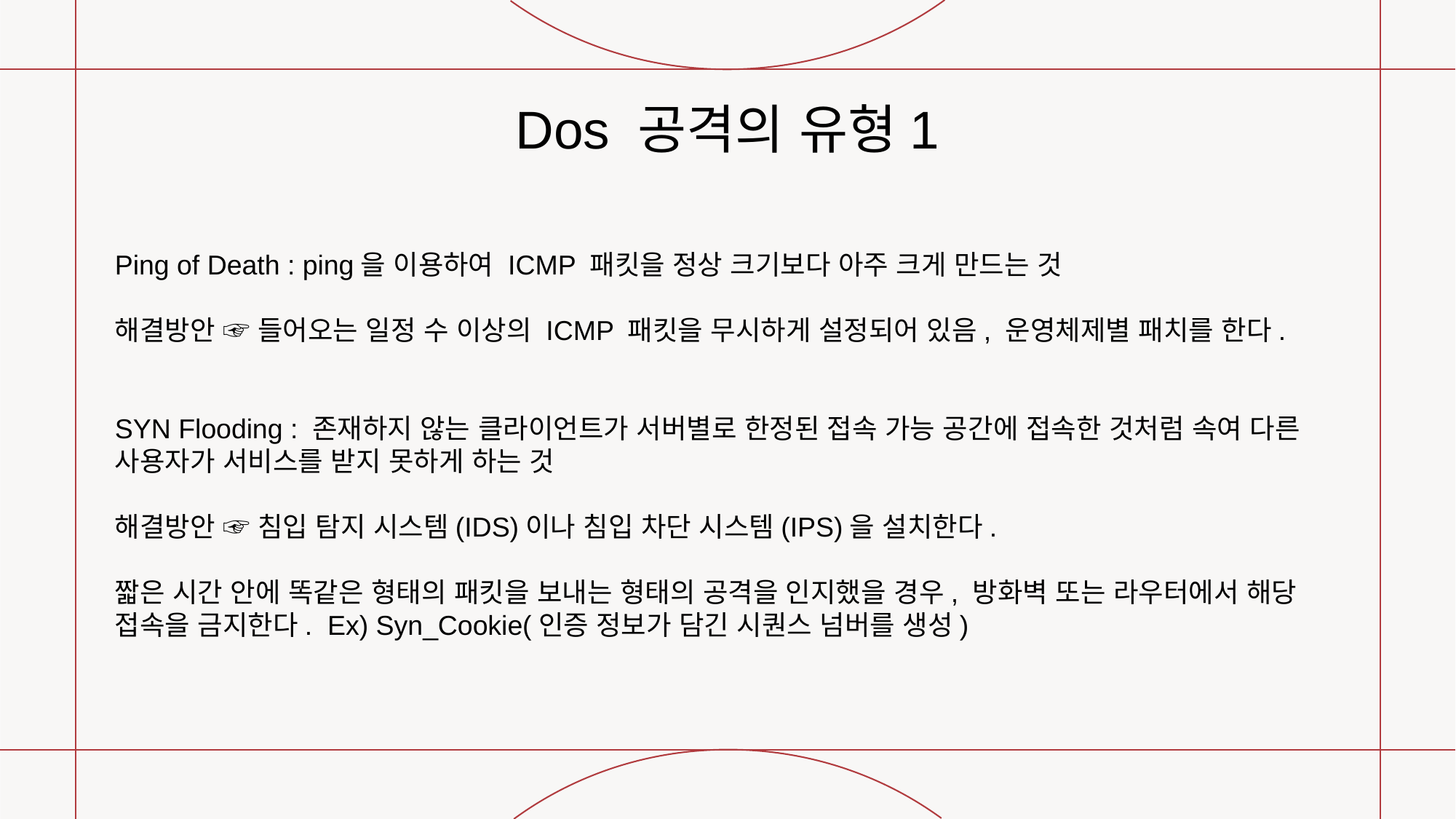

Dos 공격의 유형1
Ping of Death : ping을 이용하여 ICMP 패킷을 정상 크기보다 아주 크게 만드는 것

해결방안 ☞ 들어오는 일정 수 이상의 ICMP 패킷을 무시하게 설정되어 있음, 운영체제별 패치를 한다.

SYN Flooding : 존재하지 않는 클라이언트가 서버별로 한정된 접속 가능 공간에 접속한 것처럼 속여 다른 사용자가 서비스를 받지 못하게 하는 것

해결방안 ☞ 침입 탐지 시스템(IDS)이나 침입 차단 시스템(IPS)을 설치한다.

짧은 시간 안에 똑같은 형태의 패킷을 보내는 형태의 공격을 인지했을 경우, 방화벽 또는 라우터에서 해당 접속을 금지한다.  Ex) Syn_Cookie(인증 정보가 담긴 시퀀스 넘버를 생성)